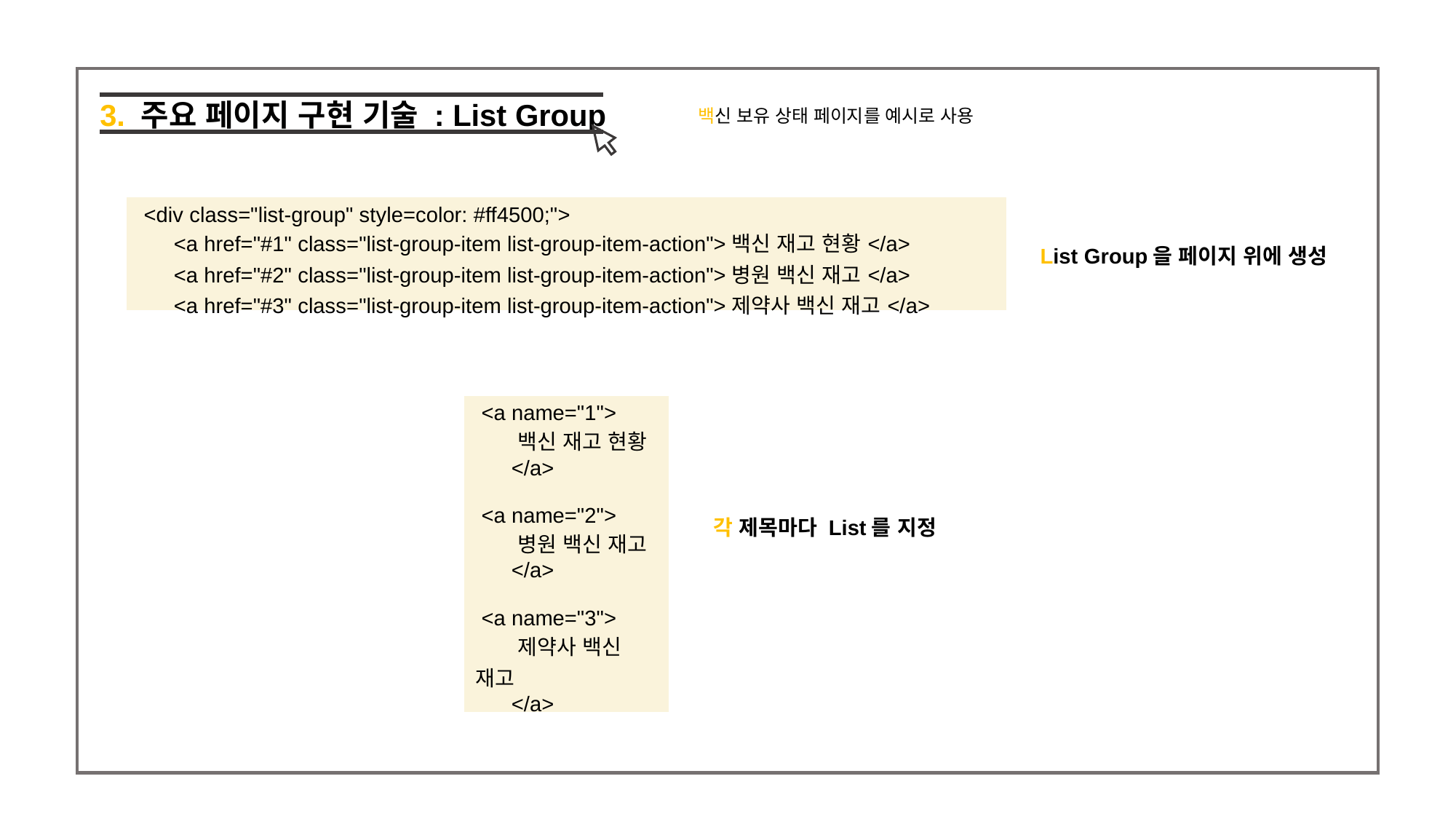

3. 주요 페이지 구현 기술 : List Group
백신 보유 상태 페이지를 예시로 사용

| <div class="list-group" style=color: #ff4500;"> <a href="#1" class="list-group-item list-group-item-action">백신 재고 현황</a> <a href="#2" class="list-group-item list-group-item-action">병원 백신 재고</a> <a href="#3" class="list-group-item list-group-item-action">제약사 백신 재고</a> |
| --- |
List Group을 페이지 위에 생성
| <a name="1"> 백신 재고 현황 </a> <a name="2"> 병원 백신 재고 </a> <a name="3"> 제약사 백신 재고 </a> |
| --- |
각 제목마다 List를 지정